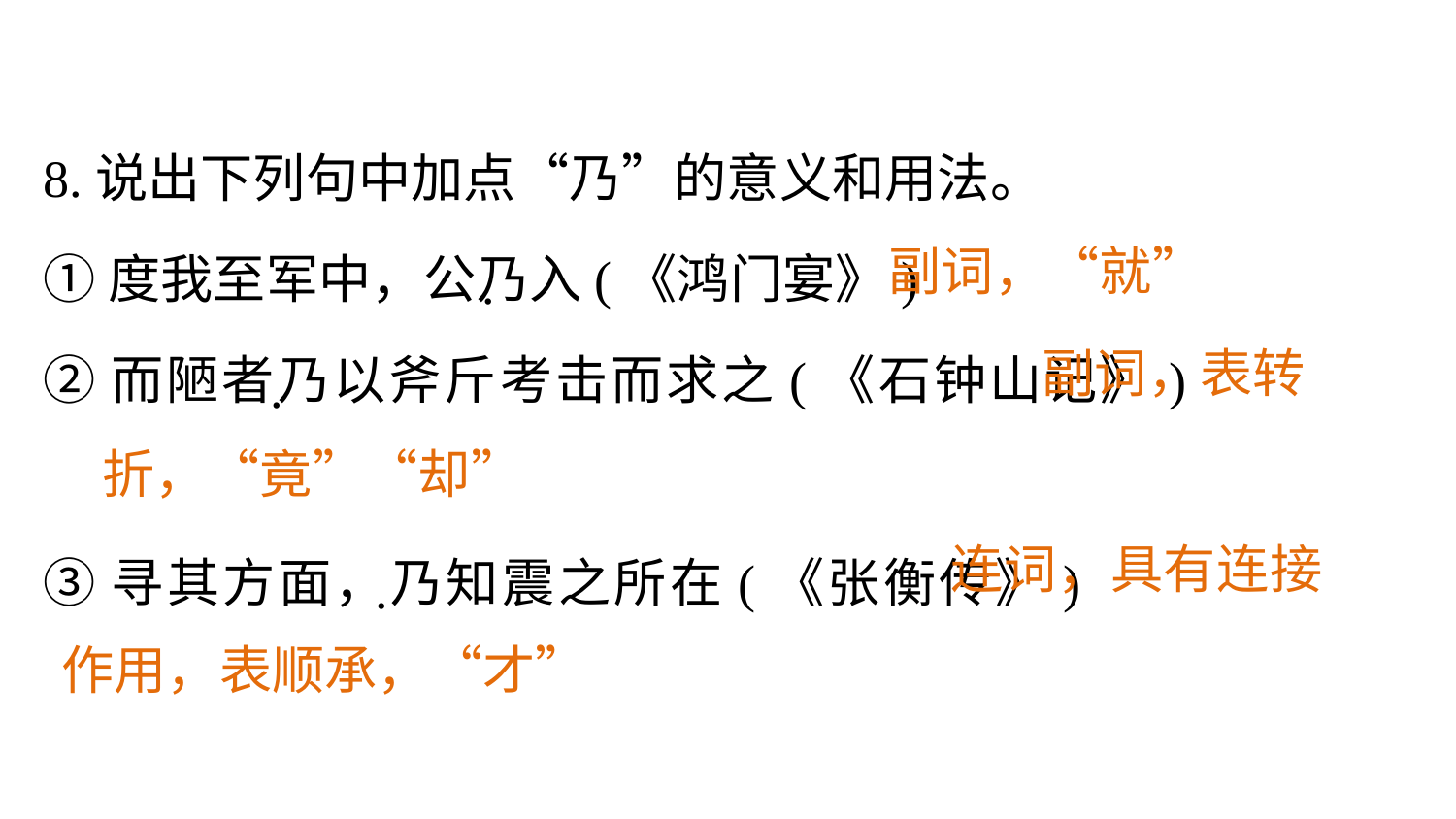

8.说出下列句中加点“乃”的意义和用法。
①度我至军中，公乃入(《鸿门宴》)
②而陋者乃以斧斤考击而求之(《石钟山记》)
③寻其方面，乃知震之所在(《张衡传》)
副词，“就”
.
                                                                              副词，表转
折，“竟”“却”
.
                                                                      连词，具有连接作用，表顺承，“才”
.